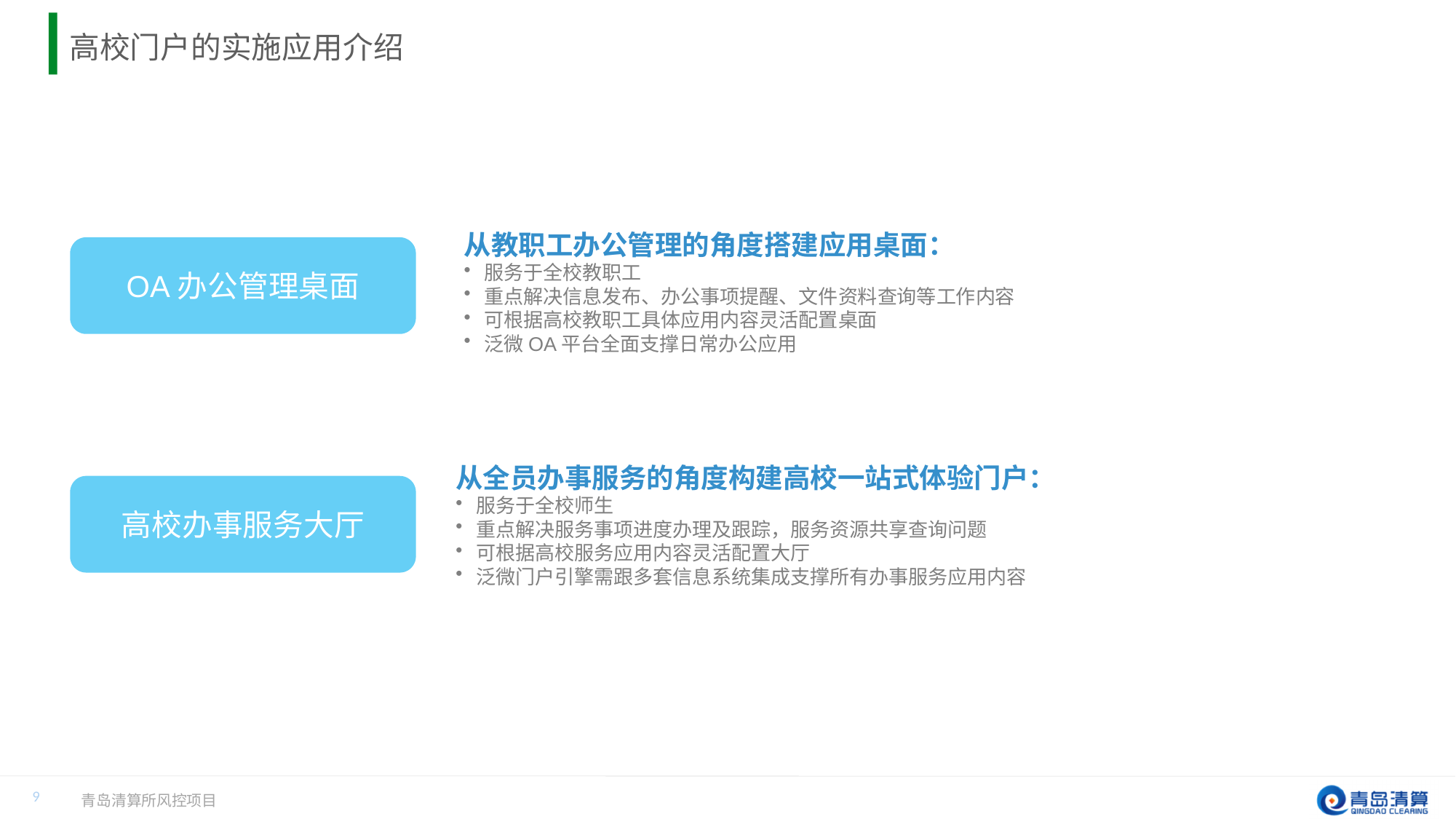

高校门户的实施应用介绍
从教职工办公管理的角度搭建应用桌面：
  服务于全校教职工
  重点解决信息发布、办公事项提醒、文件资料查询等工作内容
  可根据高校教职工具体应用内容灵活配置桌面
  泛微OA平台全面支撑日常办公应用

OA办公管理桌面
从全员办事服务的角度构建高校一站式体验门户：
  服务于全校师生
  重点解决服务事项进度办理及跟踪，服务资源共享查询问题
  可根据高校服务应用内容灵活配置大厅
  泛微门户引擎需跟多套信息系统集成支撑所有办事服务应用内容
高校办事服务大厅